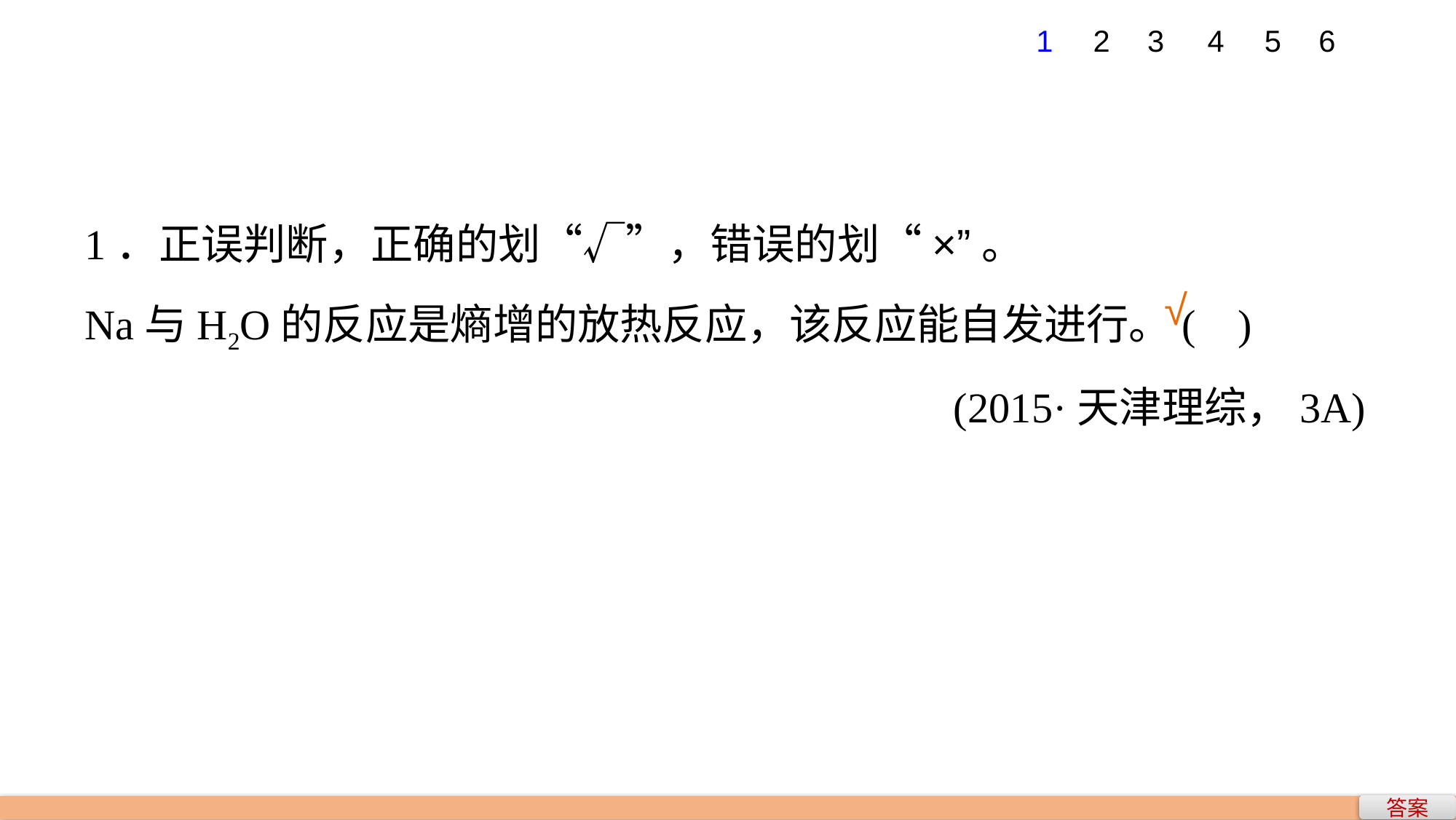

1
2
3
4
5
6
1．正误判断，正确的划“√”，错误的划“×”。
Na与H2O的反应是熵增的放热反应，该反应能自发进行。(    )
(2015·天津理综，3A)
√
答案